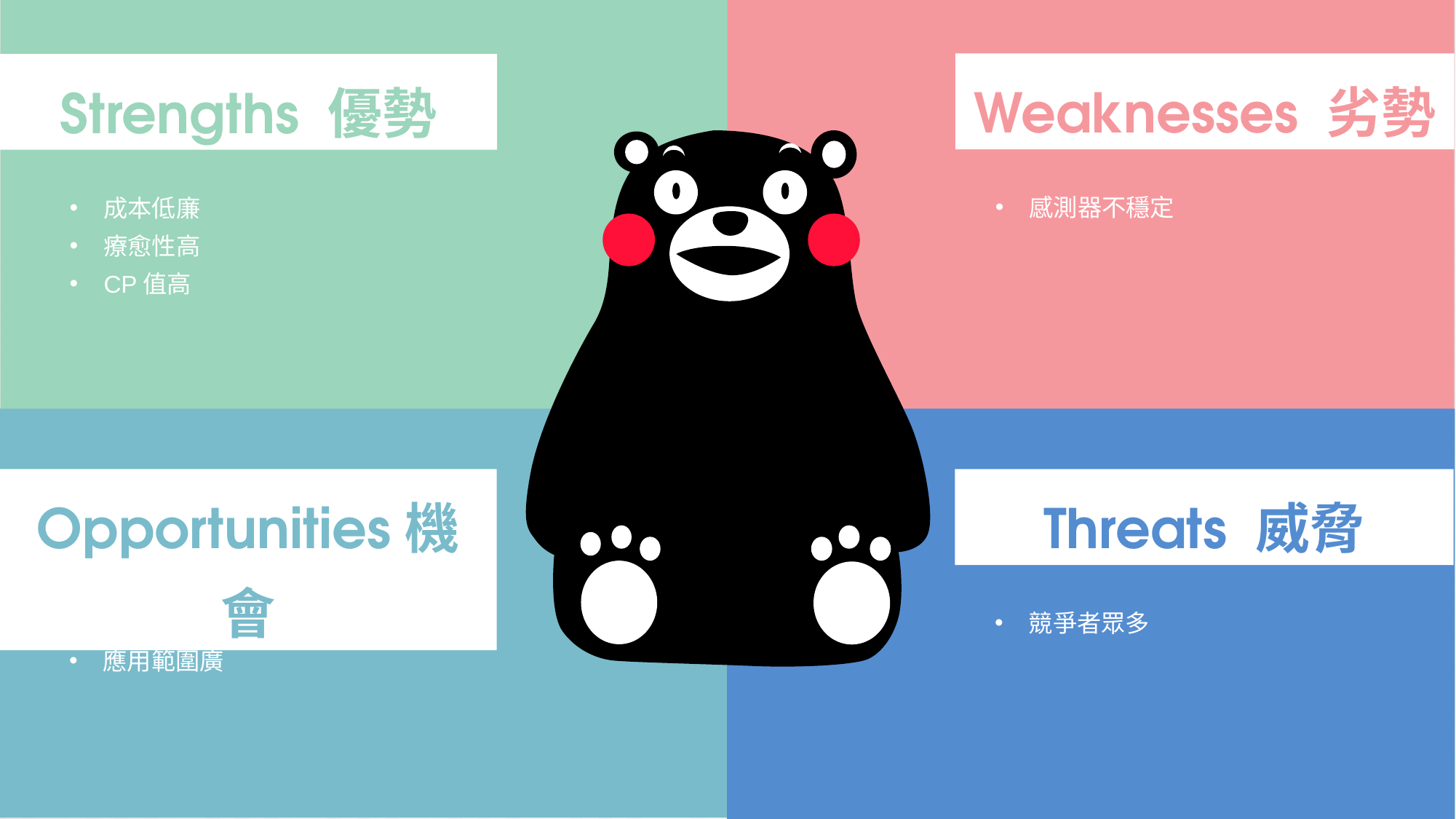

Weaknesses 劣勢
Strengths 優勢

感測器不穩定

成本低廉
療愈性高
CP值高

Threats 威脅
Opportunities機會
競爭者眾多
實用性高
應用範圍廣